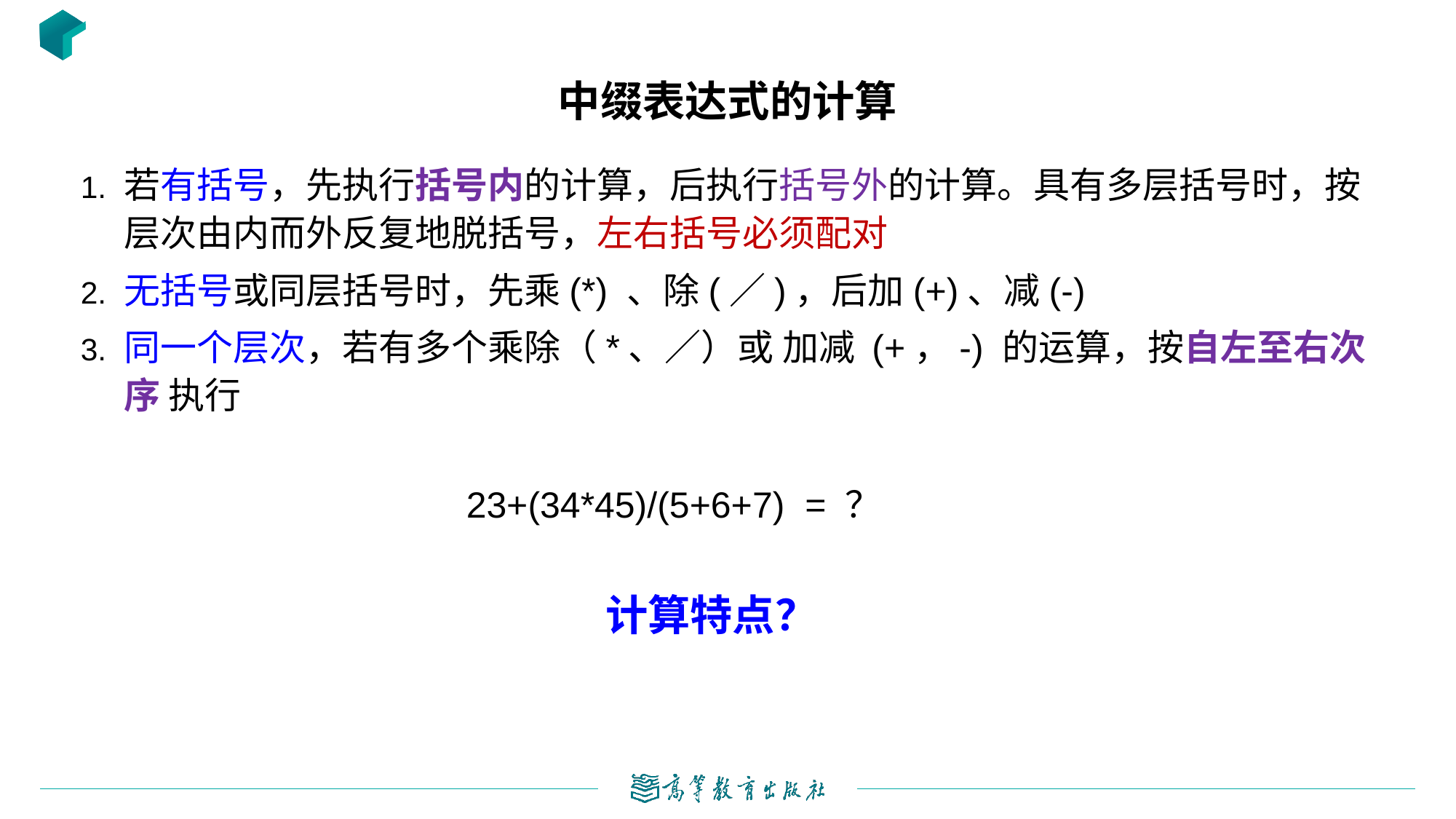

# 中缀表达式的计算
若有括号，先执行括号内的计算，后执行括号外的计算。具有多层括号时，按层次由内而外反复地脱括号，左右括号必须配对
无括号或同层括号时，先乘(*) 、除(／)，后加(+)、减(-)
同一个层次，若有多个乘除（*、／）或 加减 (+，-) 的运算，按自左至右次序 执行
   23+(34*45)/(5+6+7)  = ？
计算特点？